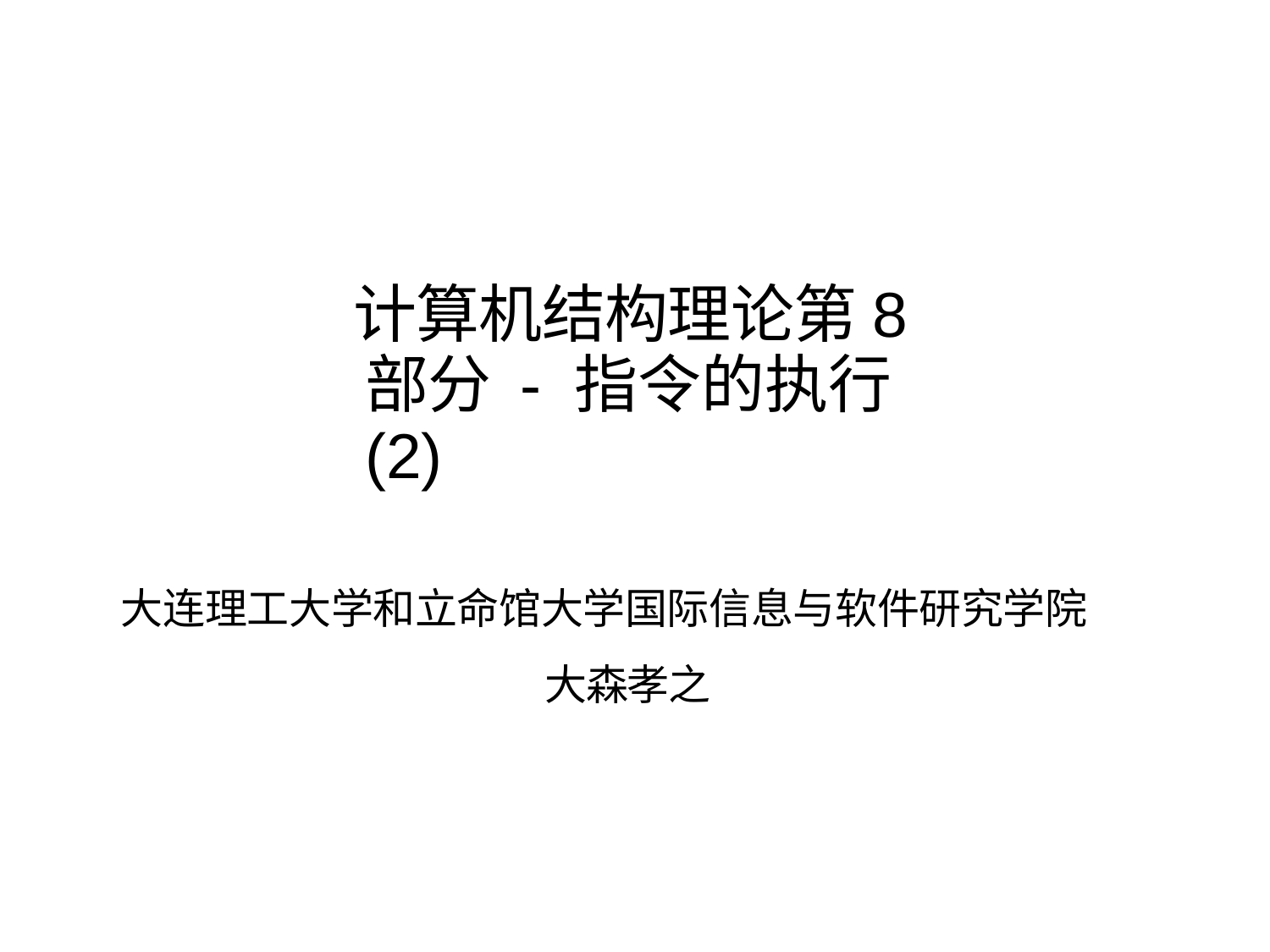

计算机结构理论第8部分 - 指令的执行 (2)

大连理工大学和立命馆大学国际信息与软件研究学院
大森孝之